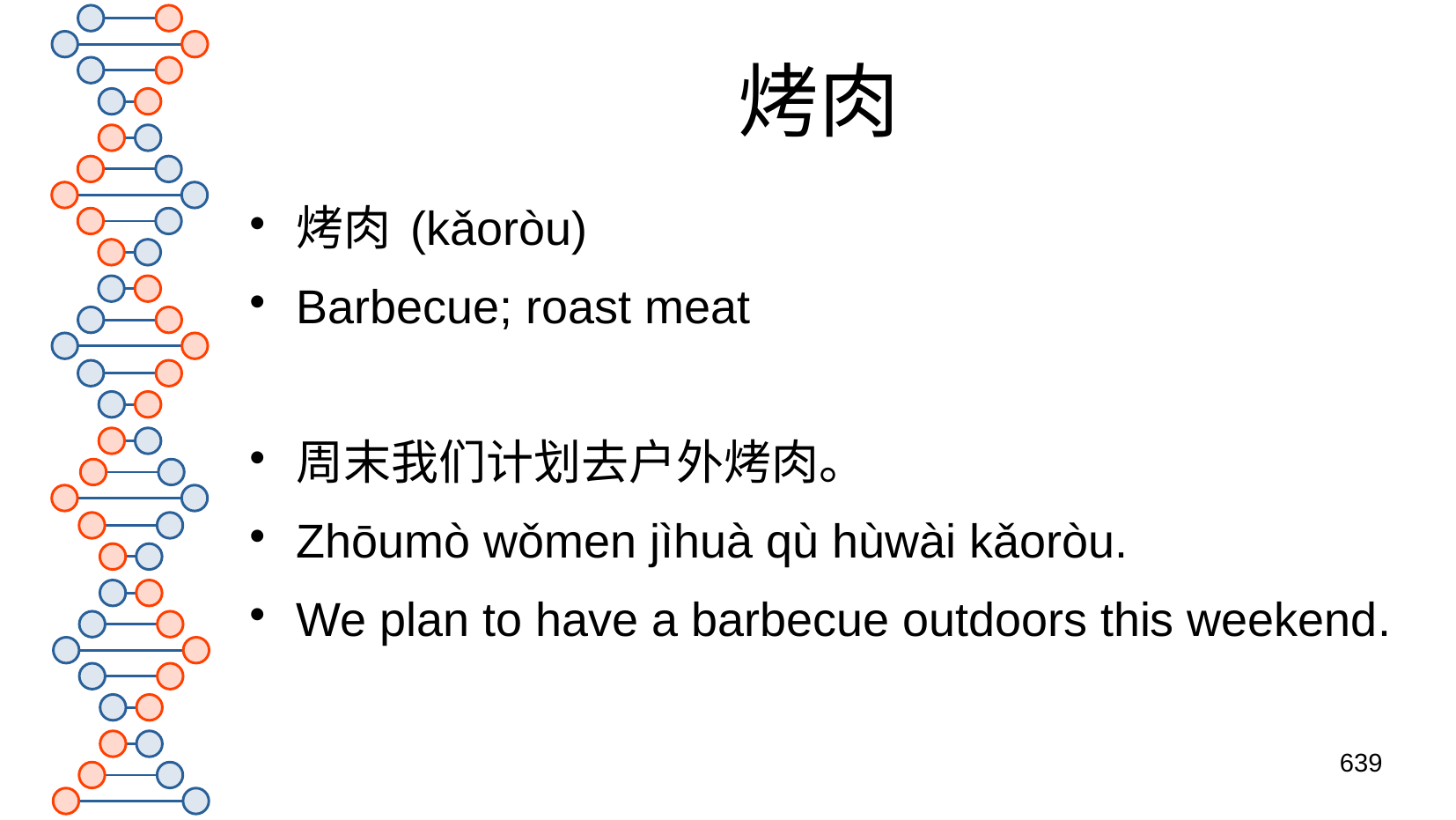

# 烤肉
烤肉 (kǎoròu)
Barbecue; roast meat

周末我们计划去户外烤肉。
Zhōumò wǒmen jìhuà qù hùwài kǎoròu.
We plan to have a barbecue outdoors this weekend.
639